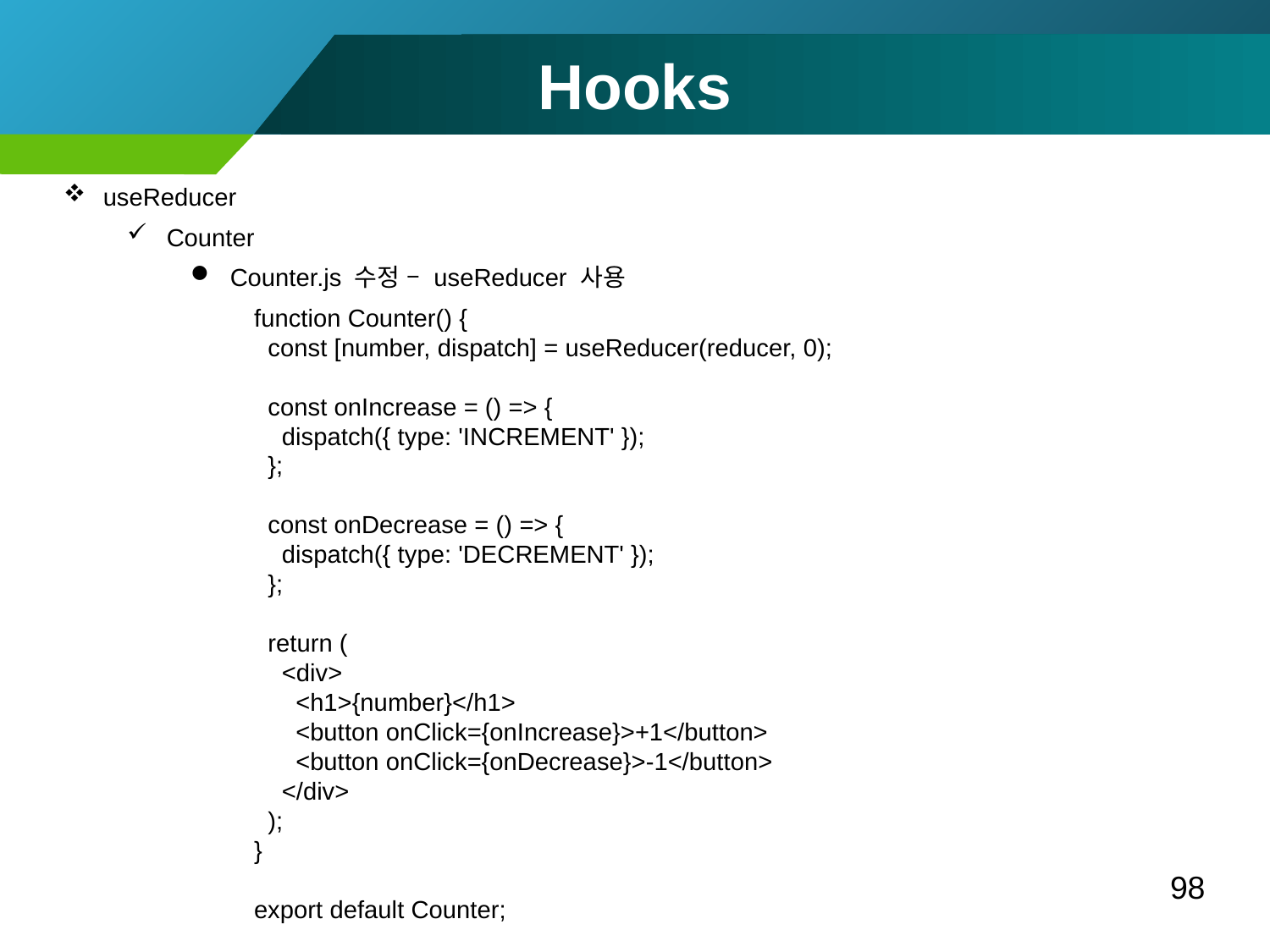

Hooks
useReducer
Counter
Counter.js 수정 – useReducer 사용
function Counter() {
  const [number, dispatch] = useReducer(reducer, 0);

  const onIncrease = () => {
    dispatch({ type: 'INCREMENT' });
  };

  const onDecrease = () => {
    dispatch({ type: 'DECREMENT' });
  };

  return (
    <div>
      <h1>{number}</h1>
      <button onClick={onIncrease}>+1</button>
      <button onClick={onDecrease}>-1</button>
    </div>
  );
}

export default Counter;
98